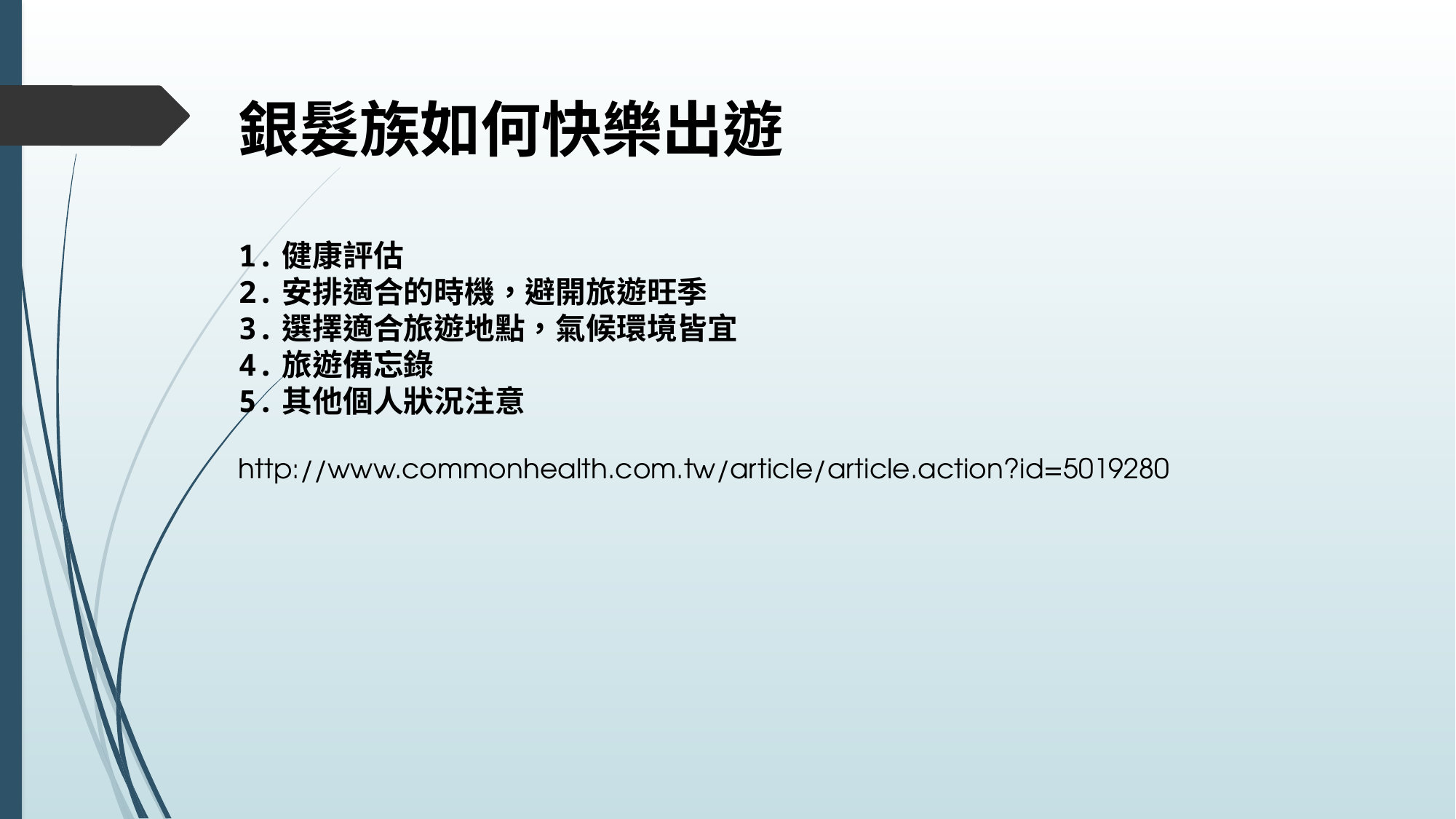

銀髮族如何快樂出遊

1.健康評估
2.安排適合的時機，避開旅遊旺季
3.選擇適合旅遊地點，氣候環境皆宜
4.旅遊備忘錄
5.其他個人狀況注意

http://www.commonhealth.com.tw/article/article.action?id=5019280